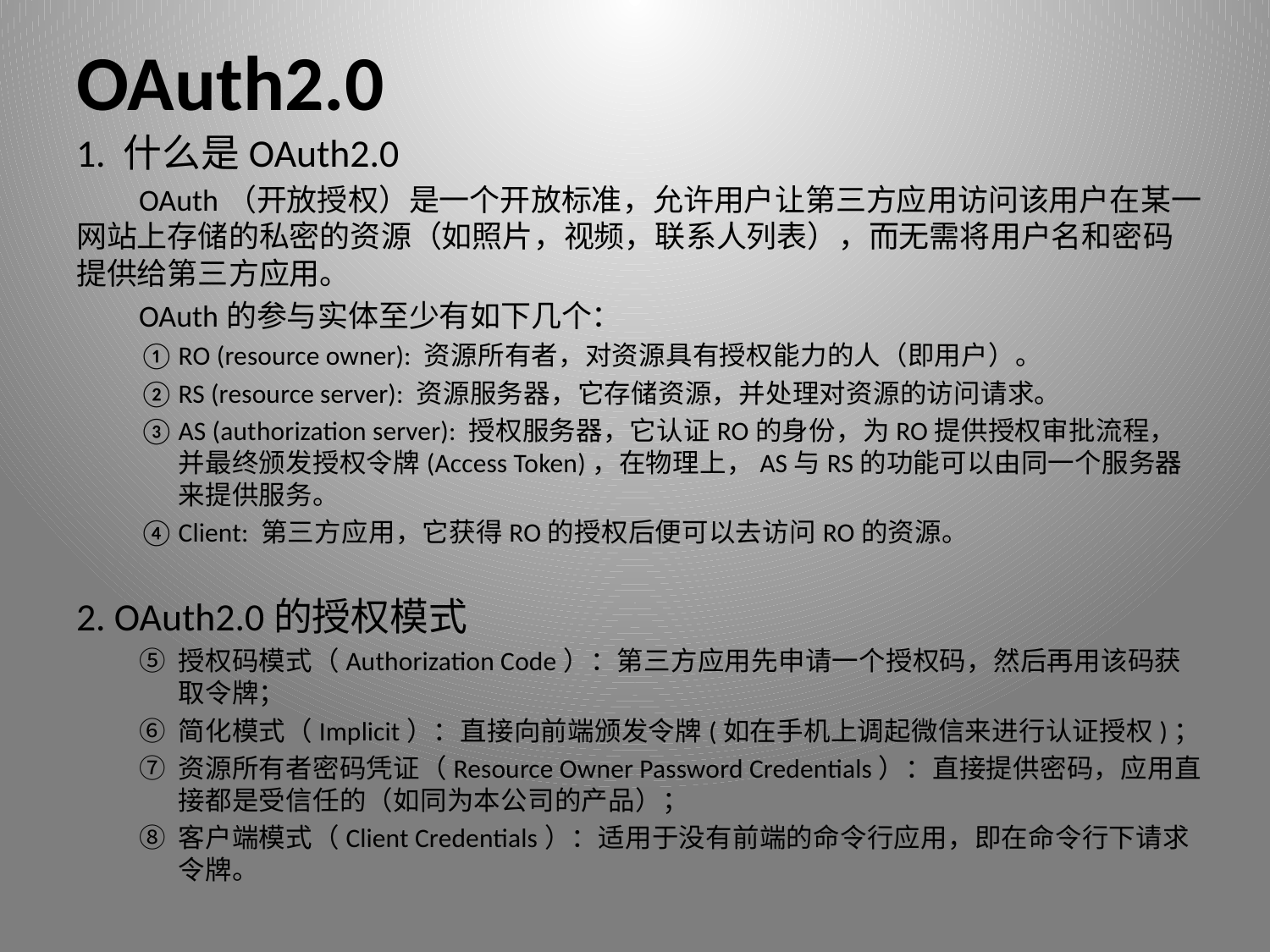

# OAuth2.0
1. 什么是OAuth2.0
         OAuth（开放授权）是一个开放标准，允许用户让第三方应用访问该用户在某一网站上存储的私密的资源（如照片，视频，联系人列表），而无需将用户名和密码提供给第三方应用。
         OAuth的参与实体至少有如下几个：
RO (resource owner): 资源所有者，对资源具有授权能力的人（即用户）。
RS (resource server): 资源服务器，它存储资源，并处理对资源的访问请求。
AS (authorization server): 授权服务器，它认证RO的身份，为RO提供授权审批流程，并最终颁发授权令牌(Access Token)，在物理上，AS与RS的功能可以由同一个服务器来提供服务。
Client: 第三方应用，它获得RO的授权后便可以去访问RO的资源。

2. OAuth2.0的授权模式
授权码模式（Authorization Code）：第三方应用先申请一个授权码，然后再用该码获取令牌；
简化模式（Implicit）：直接向前端颁发令牌(如在手机上调起微信来进行认证授权)；
资源所有者密码凭证（Resource Owner Password Credentials）：直接提供密码，应用直接都是受信任的（如同为本公司的产品）；
客户端模式（Client Credentials）：适用于没有前端的命令行应用，即在命令行下请求令牌。